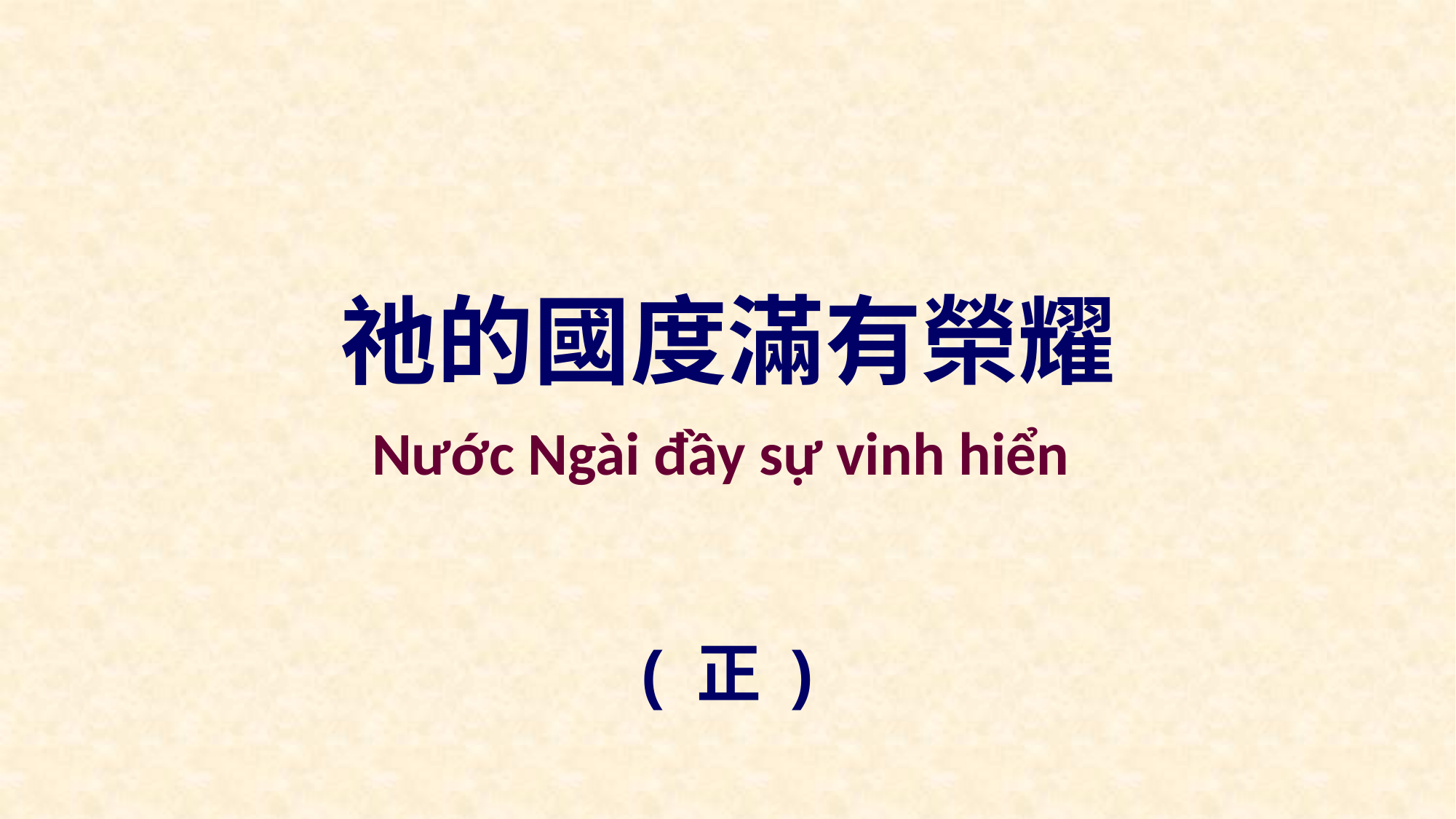

祂的國度滿有榮耀
Nước Ngài đầy sự vinh hiển
( 正 )